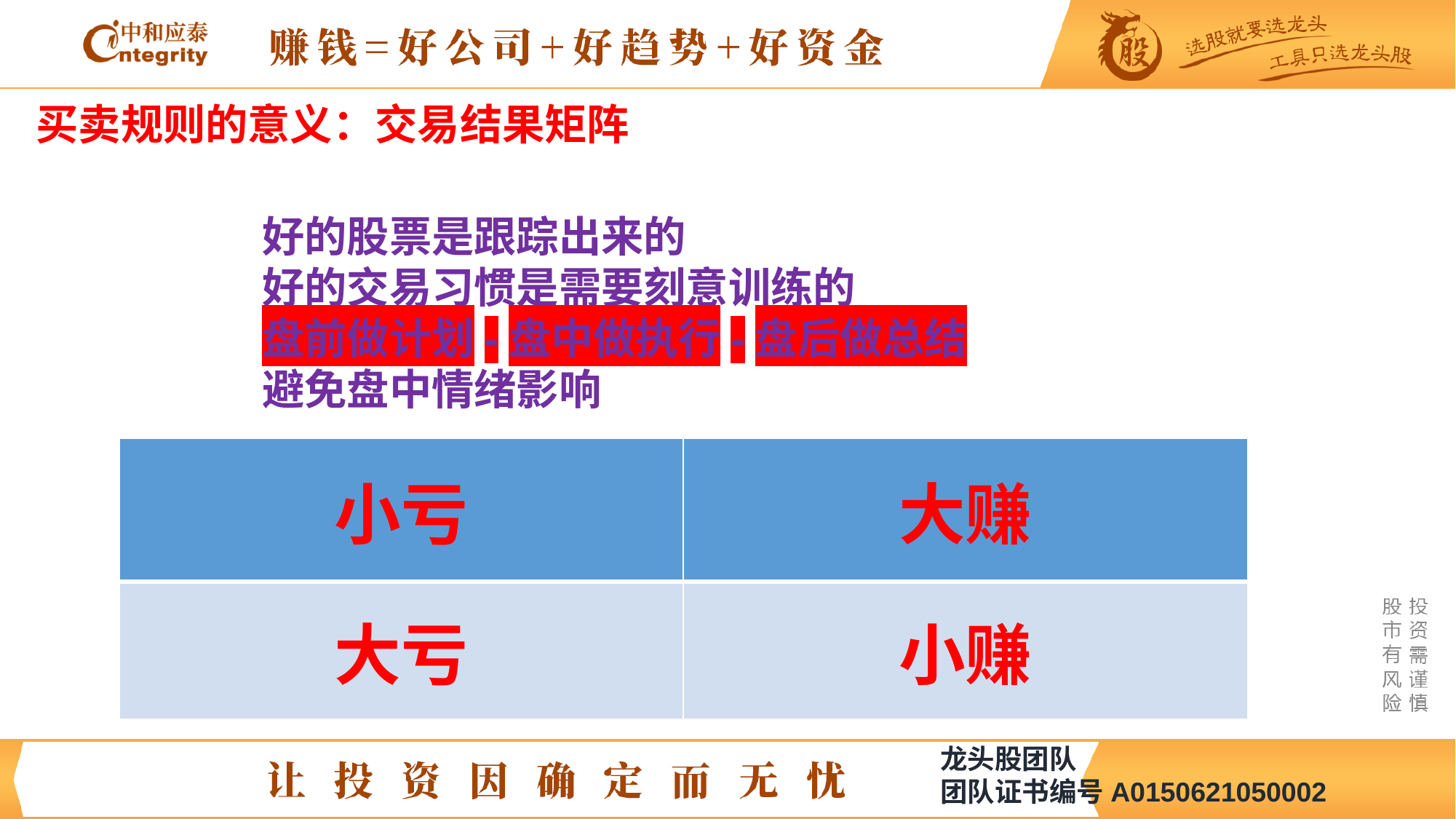

# 买卖规则的意义：交易结果矩阵
好的股票是跟踪出来的
好的交易习惯是需要刻意训练的
盘前做计划-盘中做执行-盘后做总结
避免盘中情绪影响
| 小亏 | 大赚 |
| --- | --- |
| 大亏 | 小赚 |
龙头股团队
团队证书编号A0150621050002